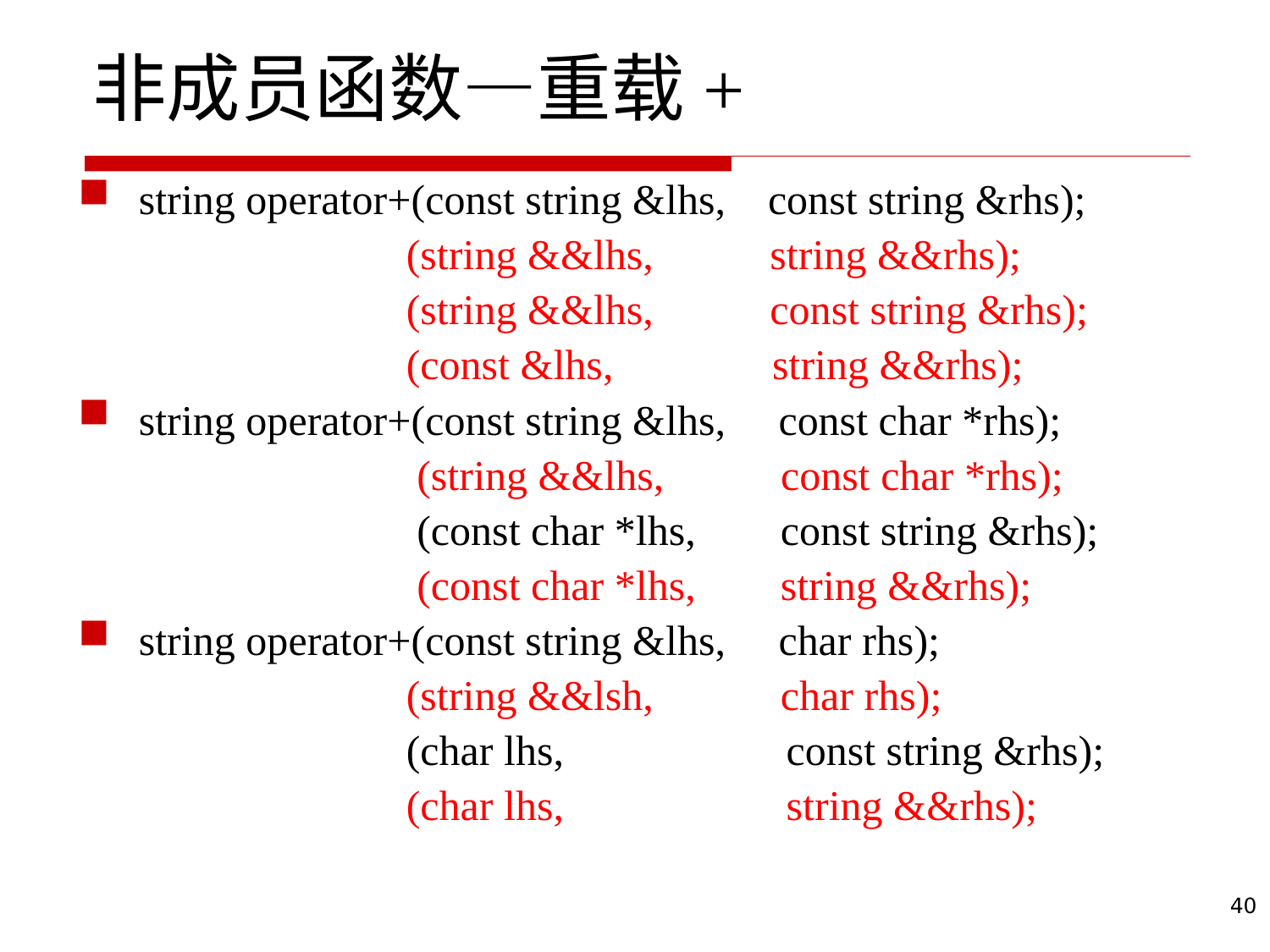

# 非成员函数—重载+
string operator+(const string &lhs,    const string &rhs);
                               (string &&lhs,           string &&rhs);
                               (string &&lhs,           const string &rhs);
                               (const &lhs,               string &&rhs);
string operator+(const string &lhs,     const char *rhs);
                                (string &&lhs,           const char *rhs);
                                (const char *lhs,        const string &rhs);
                                (const char *lhs,        string &&rhs);
string operator+(const string &lhs,     char rhs);
                               (string &&lsh,            char rhs);
                               (char lhs,                     const string &rhs);
                               (char lhs,                     string &&rhs);

40